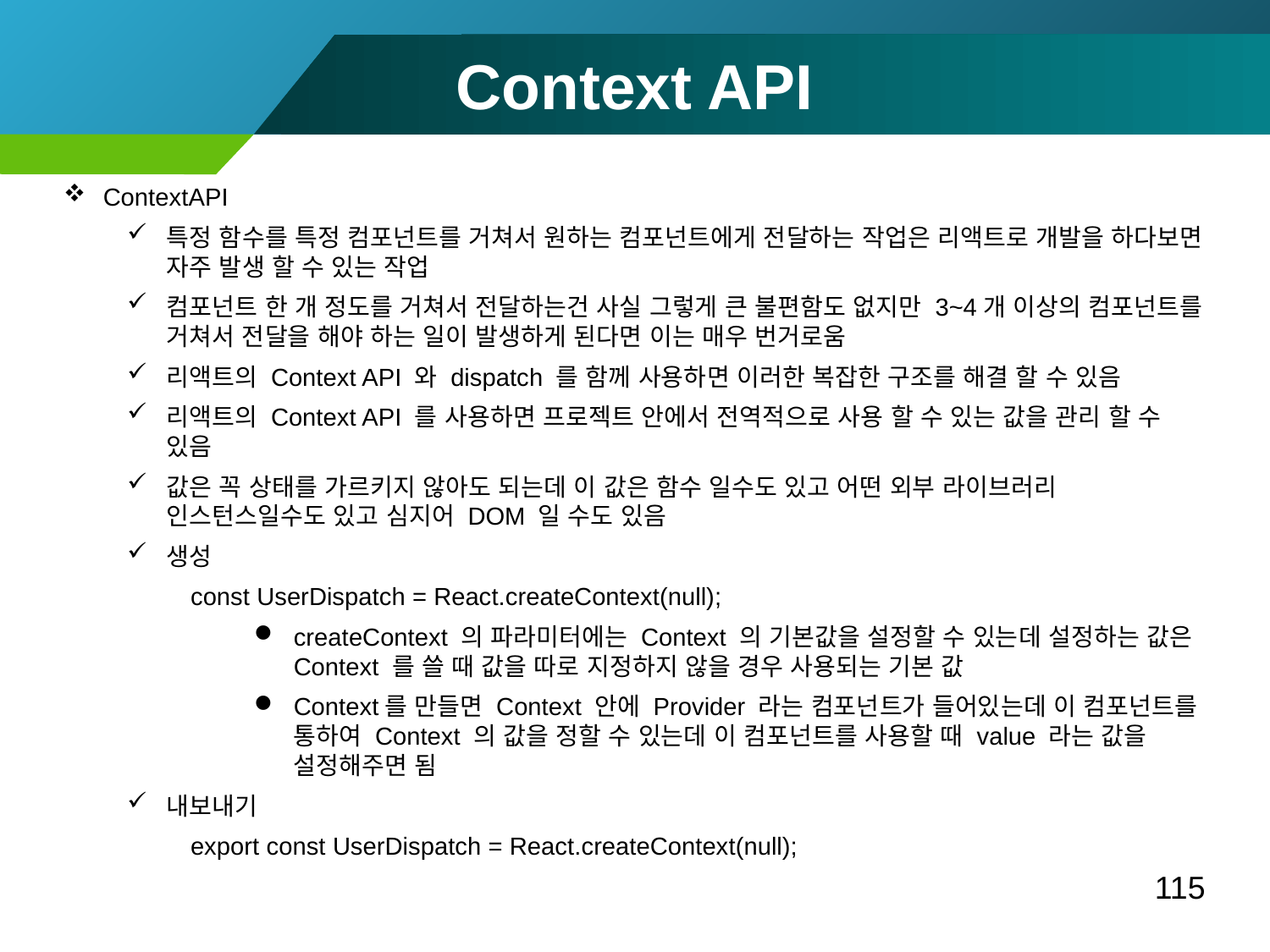

Context API
ContextAPI
특정 함수를 특정 컴포넌트를 거쳐서 원하는 컴포넌트에게 전달하는 작업은 리액트로 개발을 하다보면 자주 발생 할 수 있는 작업
컴포넌트 한 개 정도를 거쳐서 전달하는건 사실 그렇게 큰 불편함도 없지만 3~4개 이상의 컴포넌트를 거쳐서 전달을 해야 하는 일이 발생하게 된다면 이는 매우 번거로움
리액트의 Context API 와 dispatch 를 함께 사용하면 이러한 복잡한 구조를 해결 할 수 있음
리액트의 Context API 를 사용하면 프로젝트 안에서 전역적으로 사용 할 수 있는 값을 관리 할 수 있음
값은 꼭 상태를 가르키지 않아도 되는데 이 값은 함수 일수도 있고 어떤 외부 라이브러리 인스턴스일수도 있고 심지어 DOM 일 수도 있음
생성
const UserDispatch = React.createContext(null);
createContext 의 파라미터에는 Context 의 기본값을 설정할 수 있는데 설정하는 값은 Context 를 쓸 때 값을 따로 지정하지 않을 경우 사용되는 기본 값
Context를 만들면 Context 안에 Provider 라는 컴포넌트가 들어있는데 이 컴포넌트를 통하여 Context 의 값을 정할 수 있는데 이 컴포넌트를 사용할 때 value 라는 값을 설정해주면 됨
내보내기
export const UserDispatch = React.createContext(null);
115